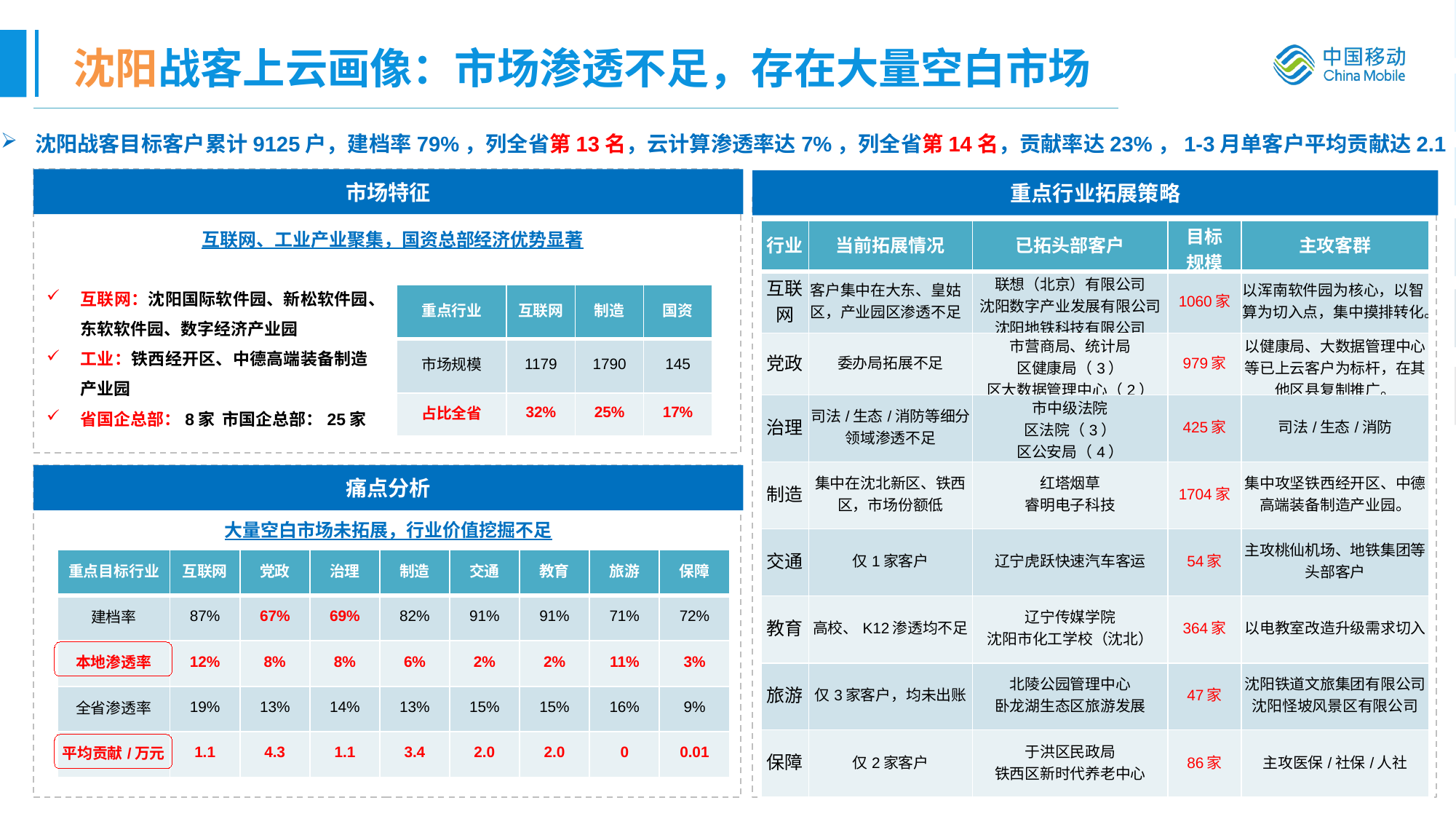

# 沈阳战客上云画像：市场渗透不足，存在大量空白市场

沈阳战客目标客户累计9125户，建档率79%，列全省第13名，云计算渗透率达7%，列全省第14名，贡献率达23%，1-3月单客户平均贡献达2.1万元。
市场特征

重点行业拓展策略

| 行业 | 当前拓展情况 | 已拓头部客户 | 目标 规模 | 主攻客群 |
| --- | --- | --- | --- | --- |
| 互联网 | 客户集中在大东、皇姑区，产业园区渗透不足 | 联想（北京）有限公司 沈阳数字产业发展有限公司 沈阳地铁科技有限公司 | 1060家 | 以浑南软件园为核心，以智算为切入点，集中摸排转化。 |
| 党政 | 委办局拓展不足 | 市营商局、统计局 区健康局（3） 区大数据管理中心（2） | 979家 | 以健康局、大数据管理中心等已上云客户为标杆，在其他区县复制推广。 |
| 治理 | 司法/生态/消防等细分领域渗透不足 | 市中级法院 区法院（3） 区公安局（4） | 425家 | 司法/生态/消防 |
| 制造 | 集中在沈北新区、铁西区，市场份额低 | 红塔烟草 睿明电子科技 | 1704家 | 集中攻坚铁西经开区、中德高端装备制造产业园。 |
| 交通 | 仅1家客户 | 辽宁虎跃快速汽车客运 | 54家 | 主攻桃仙机场、地铁集团等头部客户 |
| 教育 | 高校、K12渗透均不足 | 辽宁传媒学院 沈阳市化工学校（沈北） | 364家 | 以电教室改造升级需求切入 |
| 旅游 | 仅3家客户，均未出账 | 北陵公园管理中心 卧龙湖生态区旅游发展 | 47家 | 沈阳铁道文旅集团有限公司 沈阳怪坡风景区有限公司 |
| 保障 | 仅2家客户 | 于洪区民政局 铁西区新时代养老中心 | 86家 | 主攻医保/社保/人社 |
互联网、工业产业聚集，国资总部经济优势显著
互联网：沈阳国际软件园、新松软件园、东软软件园、数字经济产业园
工业：铁西经开区、中德高端装备制造产业园
省国企总部：8家  市国企总部：25家
| 重点行业 | 互联网 | 制造 | 国资 |
| --- | --- | --- | --- |
| 市场规模 | 1179 | 1790 | 145 |
| 占比全省 | 32% | 25% | 17% |
痛点分析

大量空白市场未拓展，行业价值挖掘不足
| 重点目标行业 | 互联网 | 党政 | 治理 | 制造 | 交通 | 教育 | 旅游 | 保障 |
| --- | --- | --- | --- | --- | --- | --- | --- | --- |
| 建档率 | 87% | 67% | 69% | 82% | 91% | 91% | 71% | 72% |
| 本地渗透率 | 12% | 8% | 8% | 6% | 2% | 2% | 11% | 3% |
| 全省渗透率 | 19% | 13% | 14% | 13% | 15% | 15% | 16% | 9% |
| 平均贡献/万元 | 1.1 | 4.3 | 1.1 | 3.4 | 2.0 | 2.0 | 0 | 0.01 |